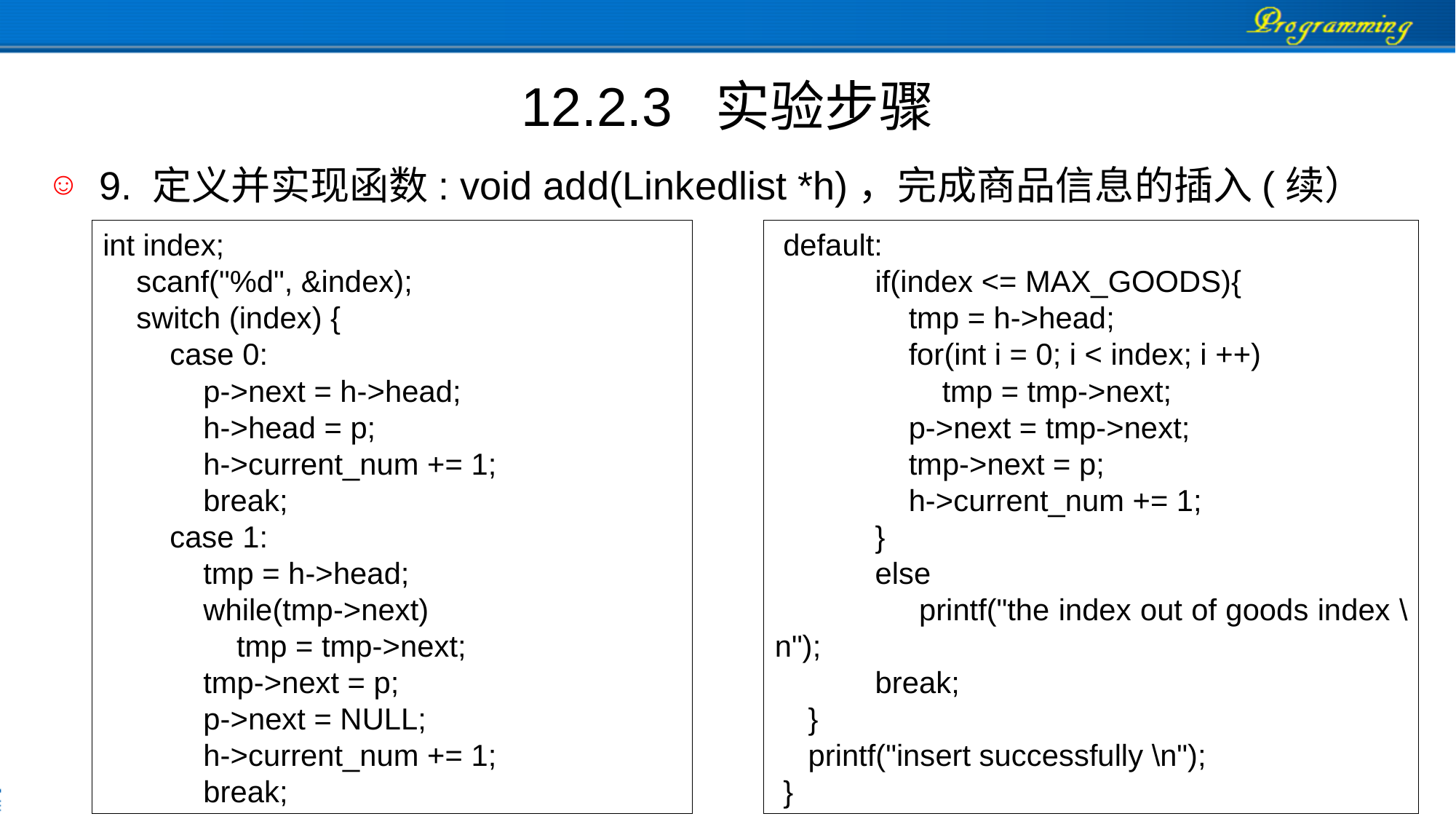

# 12.2.3  实验步骤
 9. 定义并实现函数: void add(Linkedlist *h)，完成商品信息的插入(续）
int index;
    scanf("%d", &index);
    switch (index) {
        case 0:
            p->next = h->head;
            h->head = p;
            h->current_num += 1;
            break;
        case 1:
            tmp = h->head;
            while(tmp->next)
                tmp = tmp->next;
            tmp->next = p;
            p->next = NULL;
            h->current_num += 1;
            break;
 default:
            if(index <= MAX_GOODS){
                tmp = h->head;
                for(int i = 0; i < index; i ++)
                    tmp = tmp->next;
                p->next = tmp->next;
                tmp->next = p;
                h->current_num += 1;
            }
            else
                printf("the index out of goods index \n");
            break;
    }
    printf("insert successfully \n");
 }